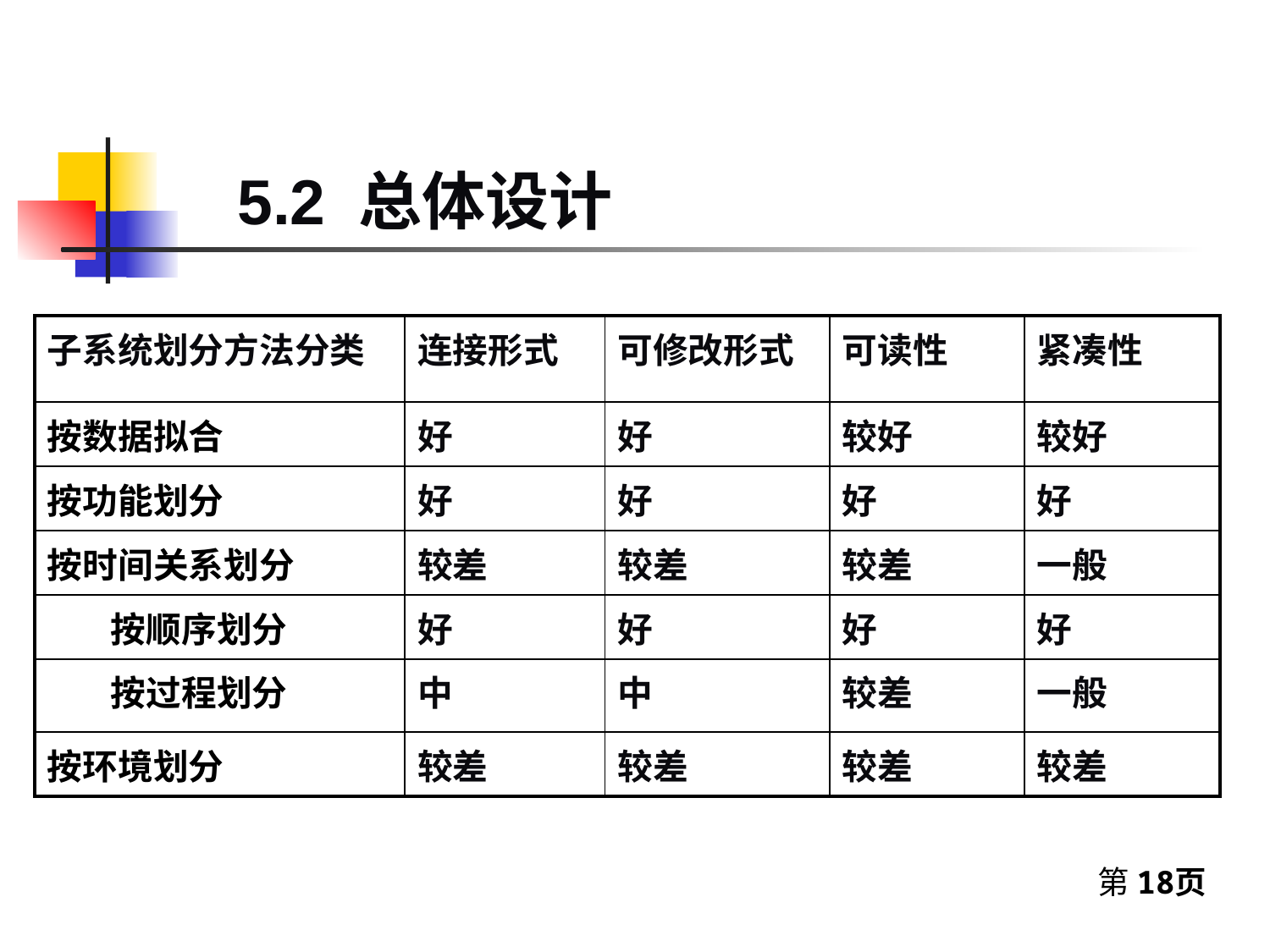

5.2 总体设计
| 子系统划分方法分类 | 连接形式 | 可修改形式 | 可读性 | 紧凑性 |
| --- | --- | --- | --- | --- |
| 按数据拟合 | 好 | 好 | 较好 | 较好 |
| 按功能划分 | 好 | 好 | 好 | 好 |
| 按时间关系划分 | 较差 | 较差 | 较差 | 一般 |
| 按顺序划分 | 好 | 好 | 好 | 好 |
| 按过程划分 | 中 | 中 | 较差 | 一般 |
| 按环境划分 | 较差 | 较差 | 较差 | 较差 |